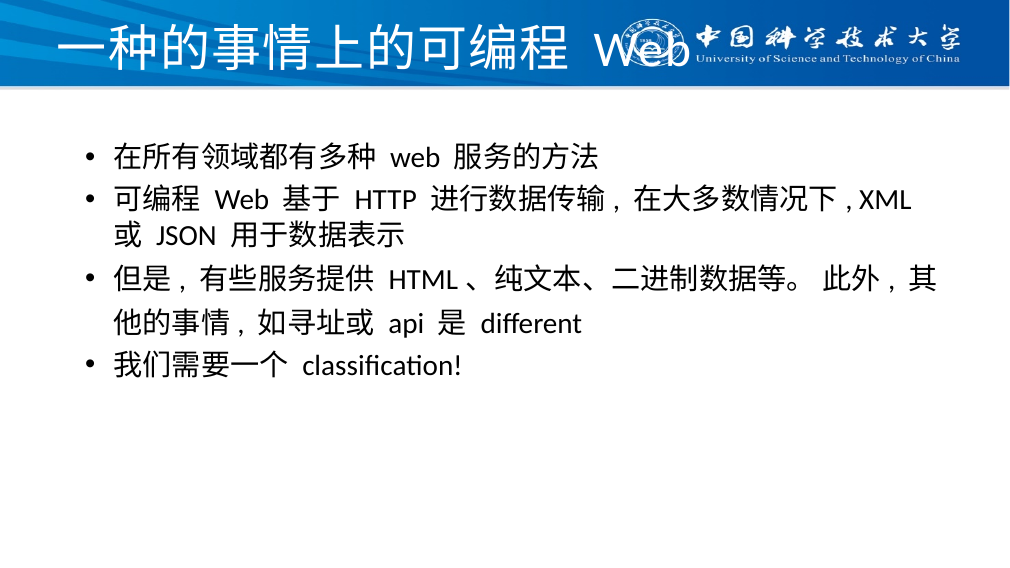

# 一种的事情上的可编程 Web
在所有领域都有多种 web 服务的方法
可编程 Web 基于 HTTP 进行数据传输, 在大多数情况下, XML 或 JSON 用于数据表示
但是, 有些服务提供 HTML、纯文本、二进制数据等。 此外, 其他的事情, 如寻址或 api 是 diﬀerent
我们需要一个 classiﬁcation!